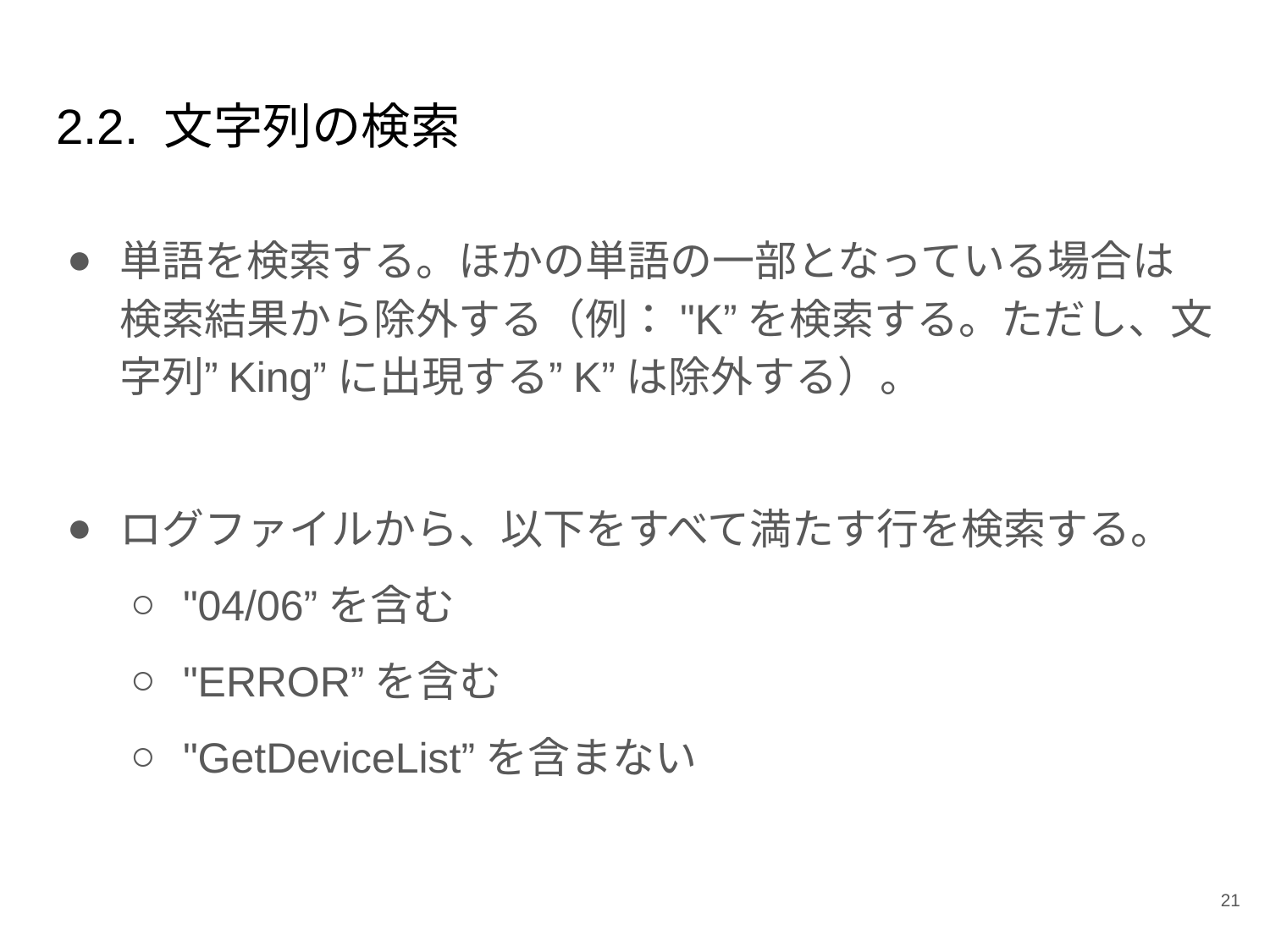

# 2.2. 文字列の検索
単語を検索する。ほかの単語の一部となっている場合は検索結果から除外する（例："K”を検索する。ただし、文字列”King”に出現する”K”は除外する）。

ログファイルから、以下をすべて満たす行を検索する。
"04/06”を含む
"ERROR”を含む
"GetDeviceList”を含まない

21